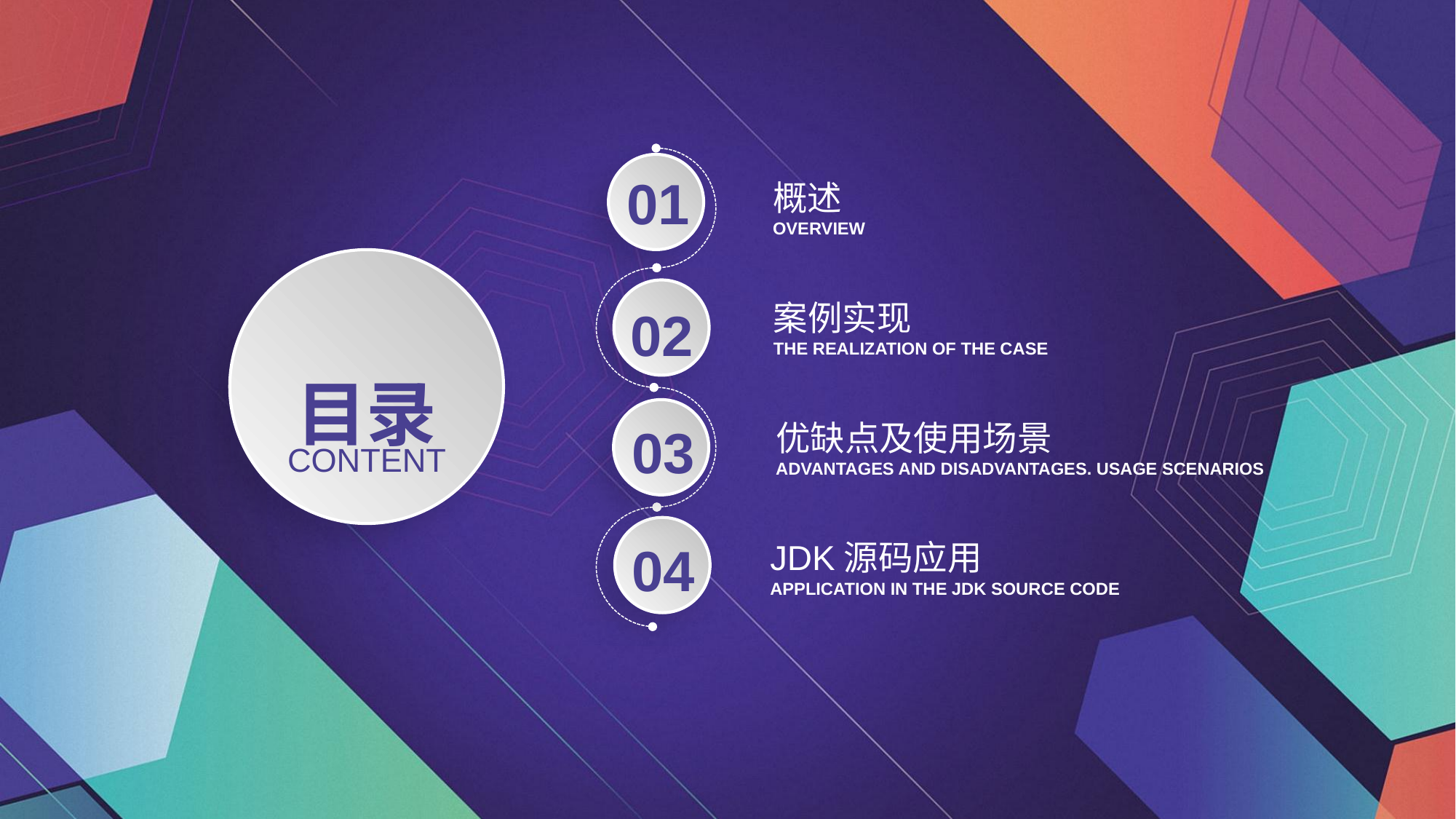

01
概述
OVERVIEW

02
目录
CONTENT
案例实现
THE REALIZATION OF THE CASE

03
优缺点及使用场景
ADVANTAGES AND DISADVANTAGES. USAGE SCENARIOS

04
JDK源码应用
APPLICATION IN THE JDK SOURCE CODE